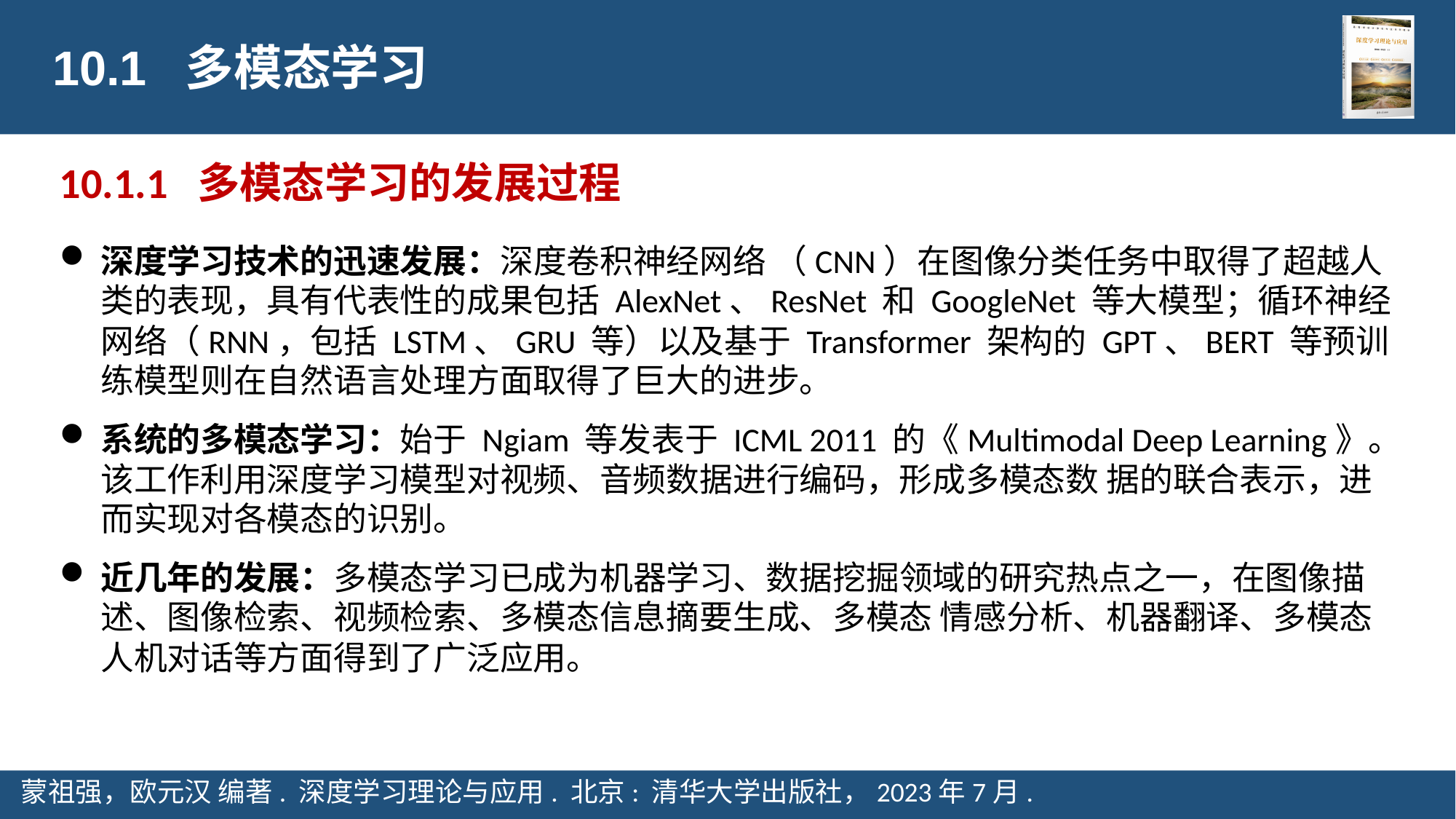

10.1  多模态学习
10.1.1  多模态学习的发展过程
深度学习技术的迅速发展：深度卷积神经网络 （CNN）在图像分类任务中取得了超越人类的表现，具有代表性的成果包括 AlexNet、ResNet 和 GoogleNet 等大模型；循环神经网络（RNN，包括 LSTM、GRU 等）以及基于 Transformer 架构的 GPT、BERT 等预训练模型则在自然语言处理方面取得了巨大的进步。
系统的多模态学习：始于 Ngiam 等发表于 ICML 2011 的《Multimodal Deep Learning》。该工作利用深度学习模型对视频、音频数据进行编码，形成多模态数 据的联合表示，进而实现对各模态的识别。
近几年的发展：多模态学习已成为机器学习、数据挖掘领域的研究热点之一，在图像描述、图像检索、视频检索、多模态信息摘要生成、多模态 情感分析、机器翻译、多模态人机对话等方面得到了广泛应用。